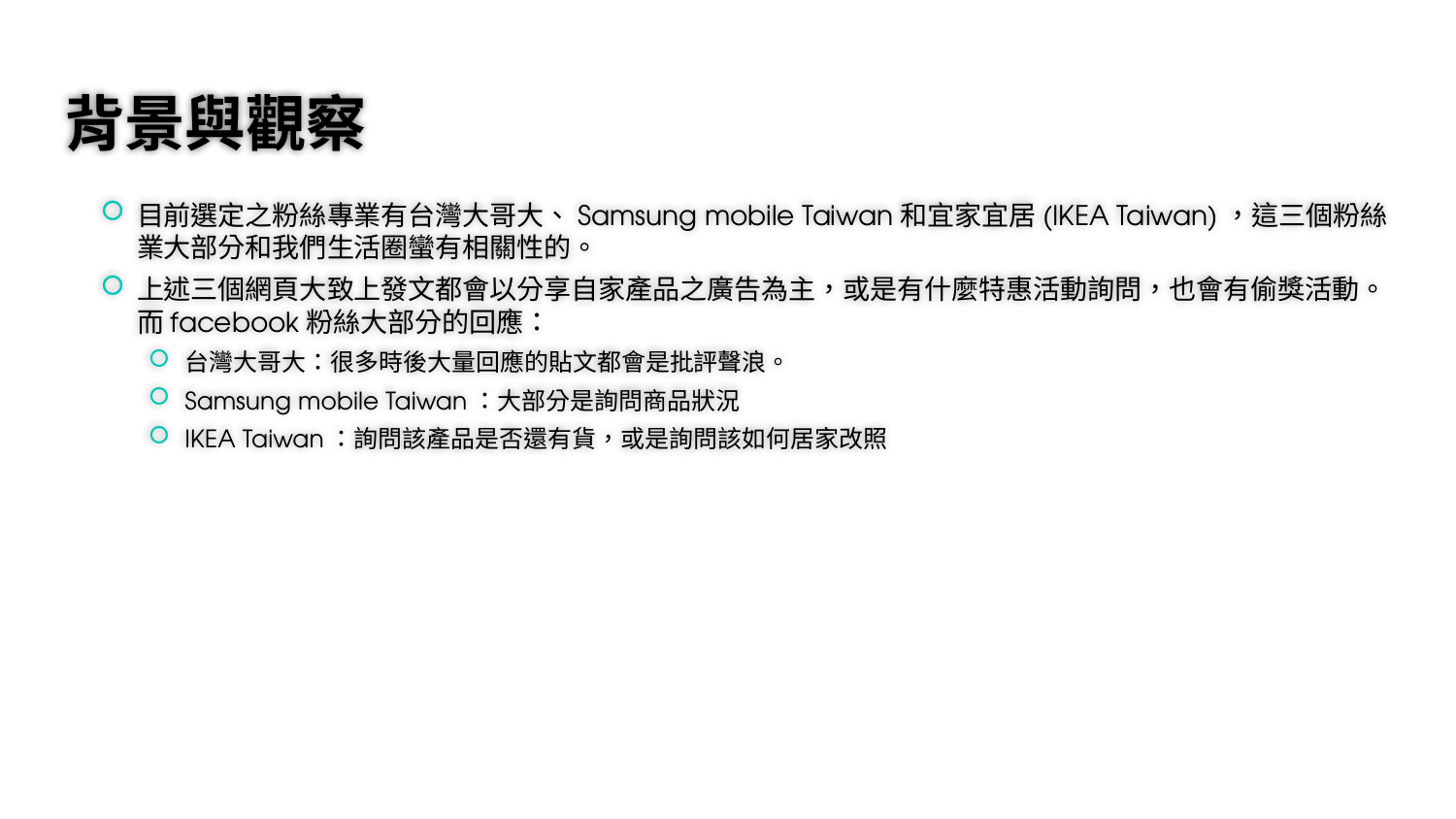

# 背景與觀察
目前選定之粉絲專業有台灣大哥大、Samsung mobile Taiwan和宜家宜居(IKEA Taiwan)，這三個粉絲業大部分和我們生活圈蠻有相關性的。
上述三個網頁大致上發文都會以分享自家產品之廣告為主，或是有什麼特惠活動詢問，也會有偷獎活動。
而facebook粉絲大部分的回應：
台灣大哥大：很多時後大量回應的貼文都會是批評聲浪。
Samsung mobile Taiwan：大部分是詢問商品狀況
IKEA Taiwan：詢問該產品是否還有貨，或是詢問該如何居家改照